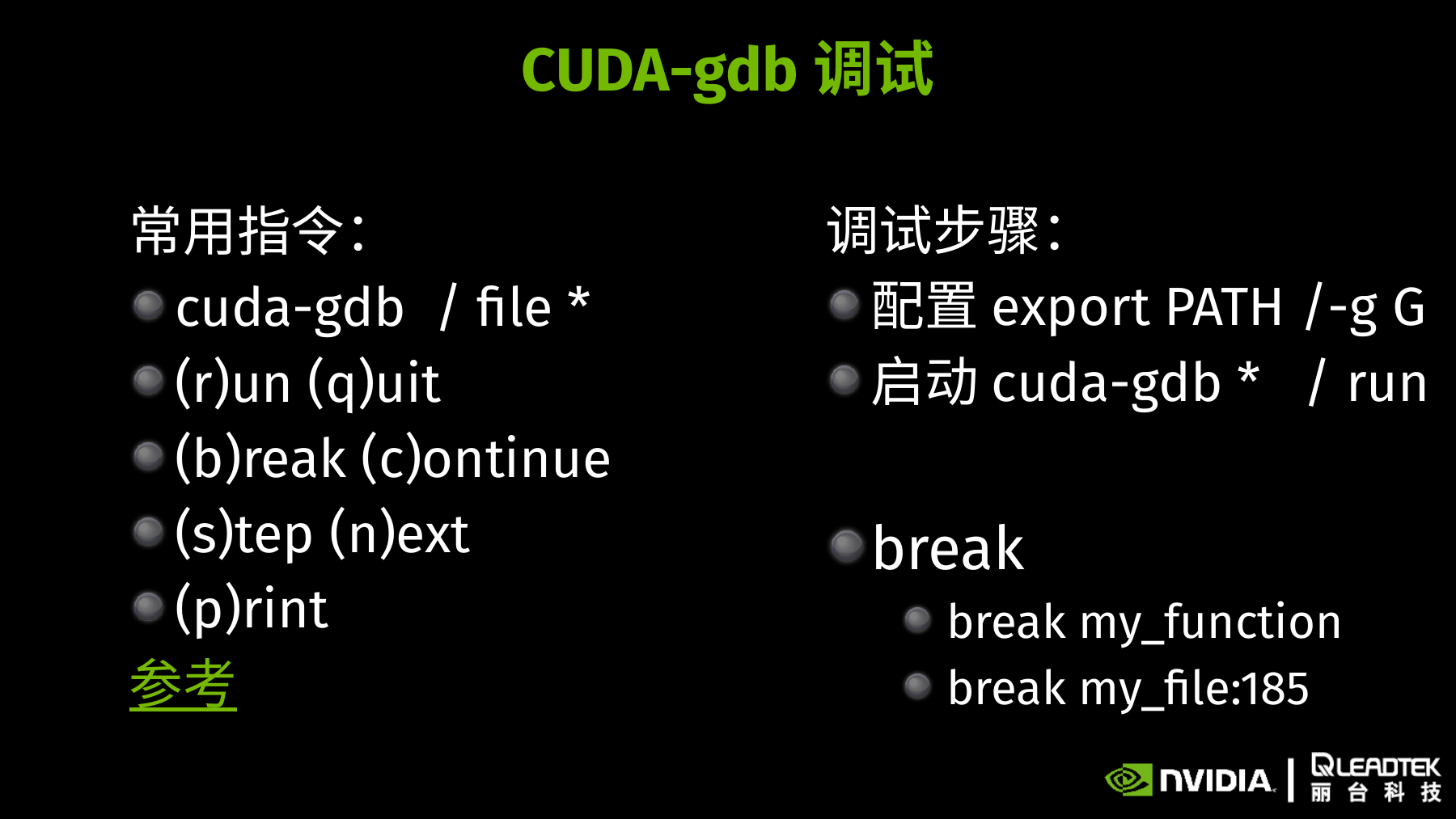

# CUDA-gdb调试
调试步骤：
配置export PATH /-g G
启动cuda-gdb *   / run

break
break my_function
break my_file:185

常用指令：
cuda-gdb  / file *
(r)un (q)uit
(b)reak (c)ontinue
(s)tep (n)ext
(p)rint
参考